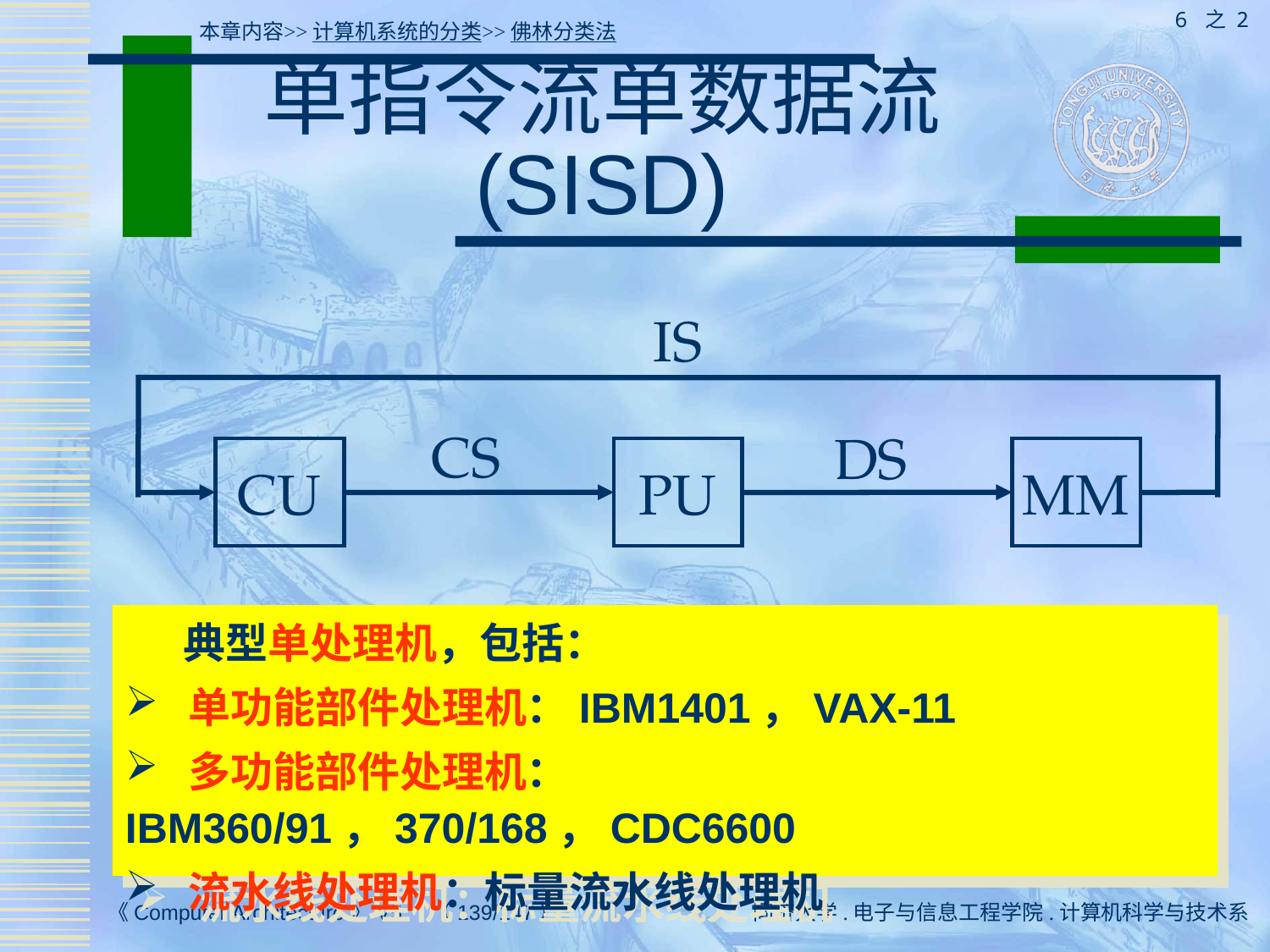

6 之 2
本章内容>>计算机系统的分类>>佛林分类法
# 单指令流单数据流 (SISD)
IS

CS
DS
CU
PU
MM

     典型单处理机，包括：
  单功能部件处理机：IBM1401，VAX-11
  多功能部件处理机：IBM360/91，370/168，CDC6600
  流水线处理机：标量流水线处理机